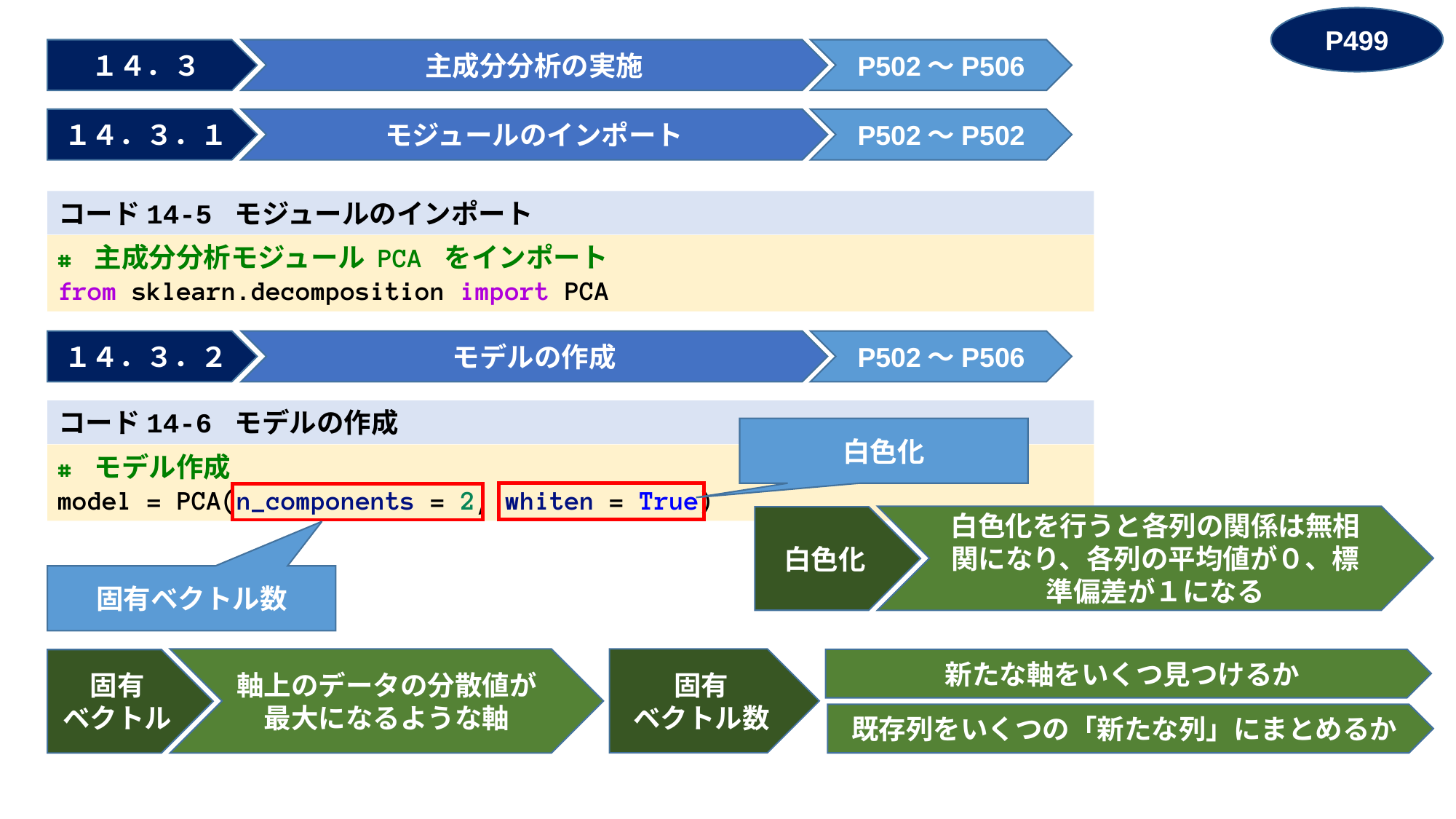

P499
１４．３
主成分分析の実施
P502～P506
１４．３．１
モジュールのインポート
P502～P502
コード14-5 モジュールのインポート
# 主成分分析モジュール PCA をインポート
from sklearn.decomposition import PCA
１４．３．２
モデルの作成
P502～P506
コード14-6 モデルの作成
白色化
# モデル作成
model = PCA(n_components = 2, whiten = True)

白色化を行うと各列の関係は無相関になり、各列の平均値が０、標準偏差が１になる
白色化
固有ベクトル数
固有
ベクトル数
軸上のデータの分散値が
最大になるような軸
新たな軸をいくつ見つけるか
固有
ベクトル
既存列をいくつの「新たな列」にまとめるか